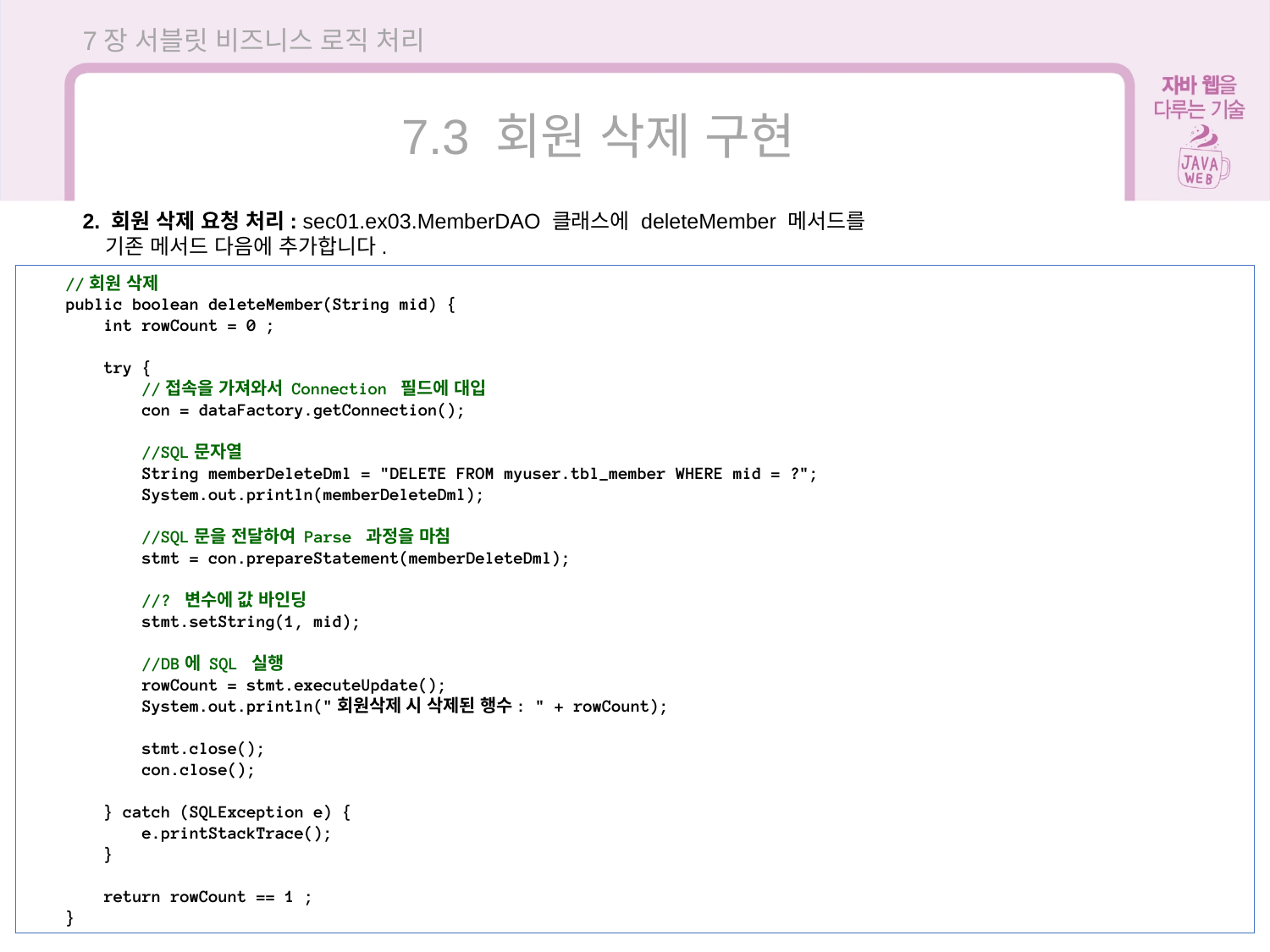

7장 서블릿 비즈니스 로직 처리
7.3 회원 삭제 구현
2. 회원 삭제 요청 처리: sec01.ex03.MemberDAO 클래스에 deleteMember 메서드를
   기존 메서드 다음에 추가합니다.
    //회원 삭제
    public boolean deleteMember(String mid) {
        int rowCount = 0 ;

        try {
            //접속을 가져와서 Connection 필드에 대입
            con = dataFactory.getConnection();

            //SQL문자열
            String memberDeleteDml = "DELETE FROM myuser.tbl_member WHERE mid = ?";
            System.out.println(memberDeleteDml);

            //SQL문을 전달하여 Parse 과정을 마침
            stmt = con.prepareStatement(memberDeleteDml);

            //? 변수에 값 바인딩
            stmt.setString(1, mid);

            //DB에 SQL 실행
            rowCount = stmt.executeUpdate();
            System.out.println("회원삭제 시 삭제된 행수: " + rowCount);

            stmt.close();
            con.close();

        } catch (SQLException e) {
            e.printStackTrace();
        }

        return rowCount == 1 ;
    }